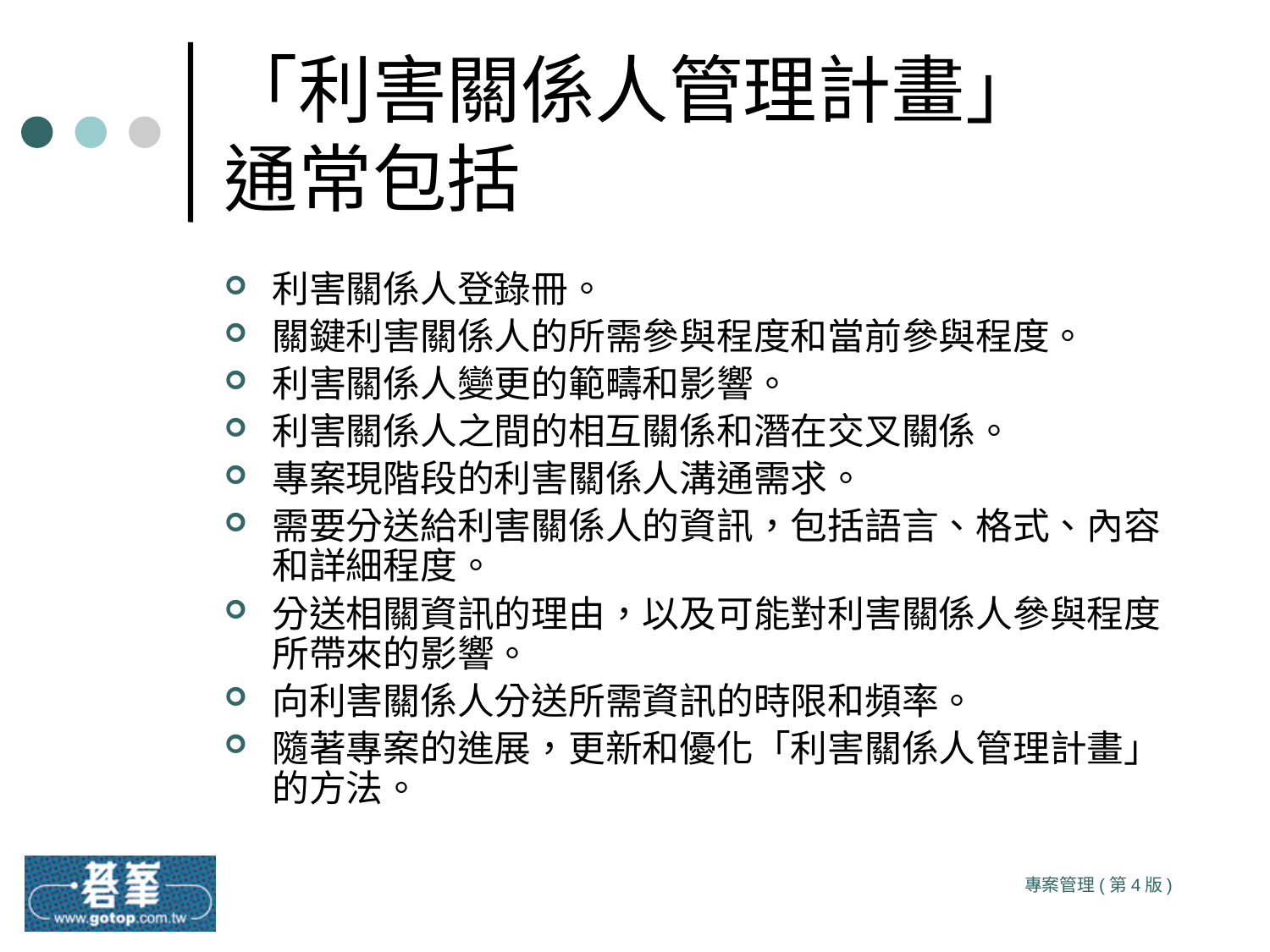

# 「利害關係人管理計畫」 通常包括
利害關係人登錄冊。
關鍵利害關係人的所需參與程度和當前參與程度。
利害關係人變更的範疇和影響。
利害關係人之間的相互關係和潛在交叉關係。
專案現階段的利害關係人溝通需求。
需要分送給利害關係人的資訊，包括語言、格式、內容和詳細程度。
分送相關資訊的理由，以及可能對利害關係人參與程度所帶來的影響。
向利害關係人分送所需資訊的時限和頻率。
隨著專案的進展，更新和優化「利害關係人管理計畫」的方法。
專案管理(第4版)